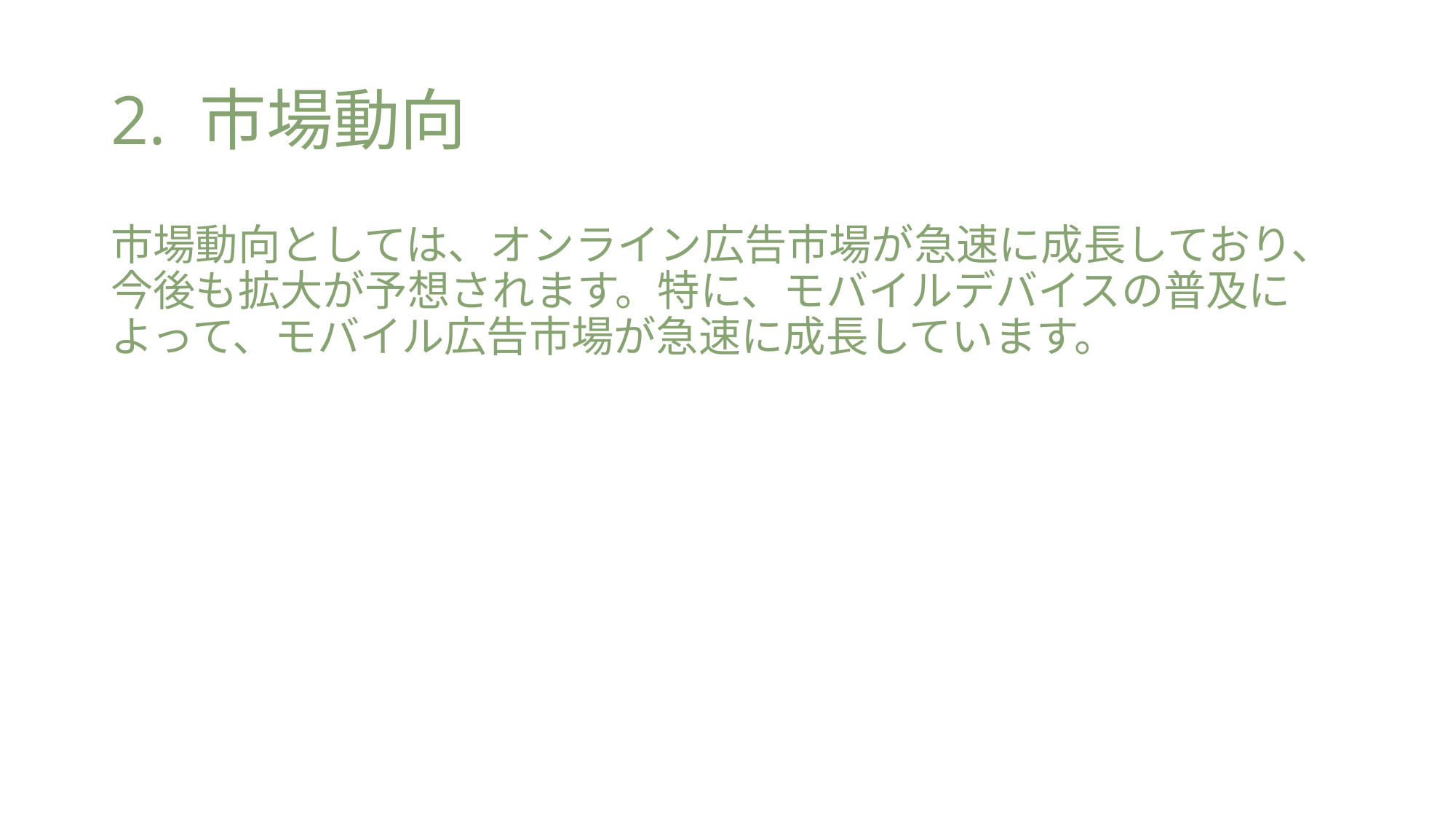

# 2. 市場動向
市場動向としては、オンライン広告市場が急速に成長しており、今後も拡大が予想されます。特に、モバイルデバイスの普及によって、モバイル広告市場が急速に成長しています。